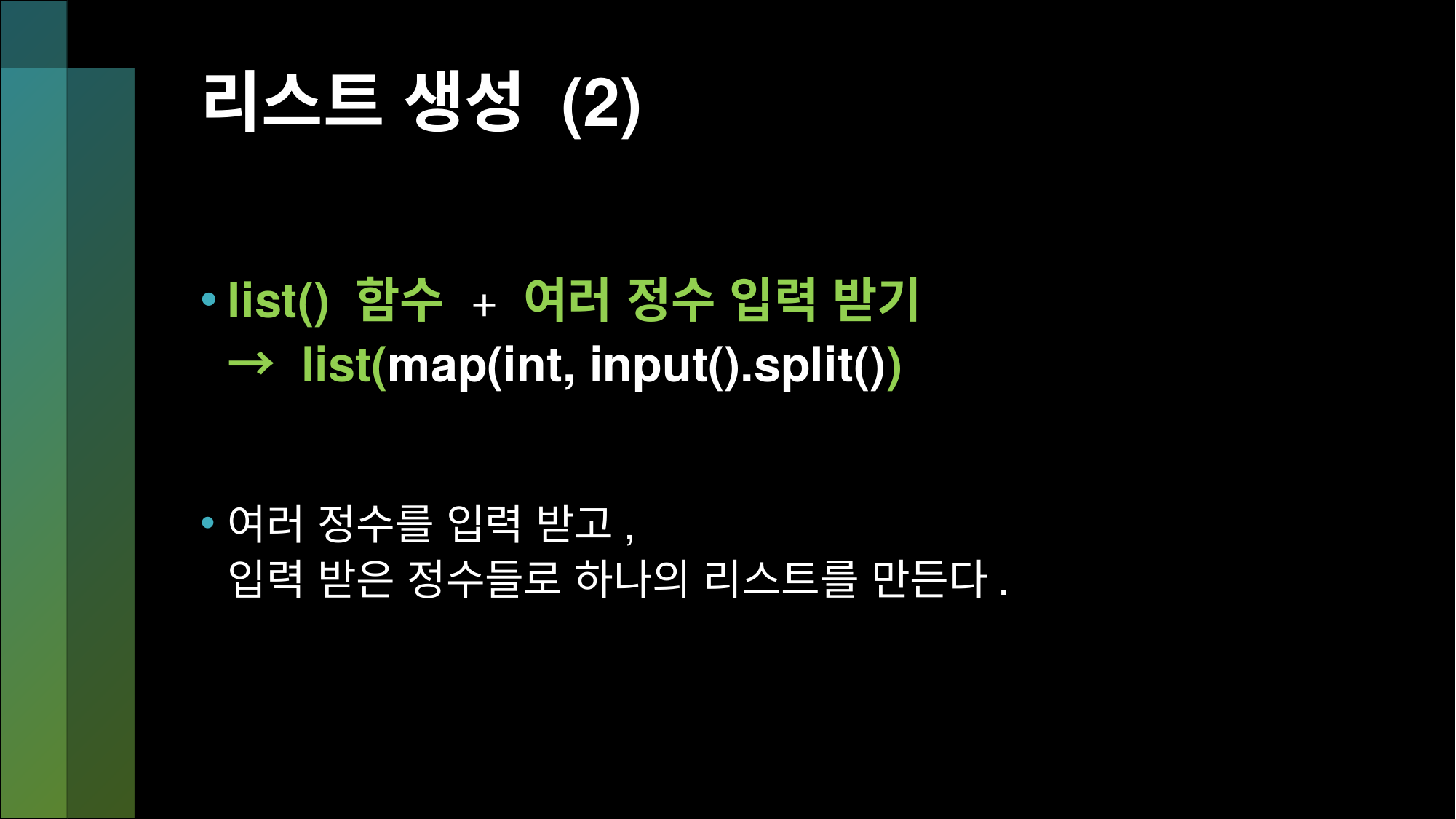

# 리스트 생성 (2)
list() 함수 + 여러 정수 입력 받기
→ list(map(int, input().split())

여러 정수를 입력 받고,
입력 받은 정수들로 하나의 리스트를 만든다.